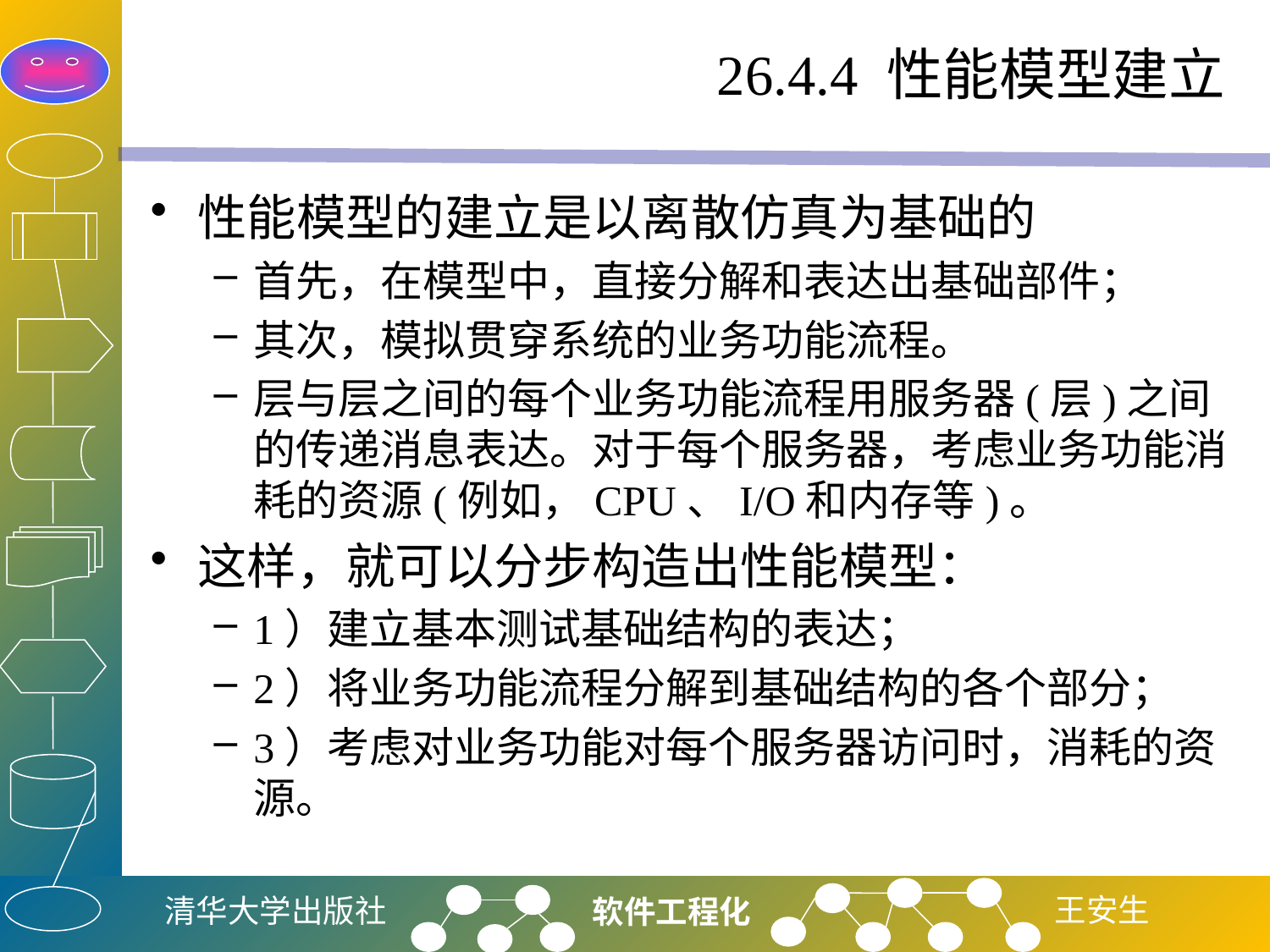

# 26.4.4 性能模型建立
性能模型的建立是以离散仿真为基础的
首先，在模型中，直接分解和表达出基础部件；
其次，模拟贯穿系统的业务功能流程。
层与层之间的每个业务功能流程用服务器(层)之间的传递消息表达。对于每个服务器，考虑业务功能消耗的资源(例如，CPU、I/O和内存等)。
这样，就可以分步构造出性能模型：
1）建立基本测试基础结构的表达；
2）将业务功能流程分解到基础结构的各个部分；
3）考虑对业务功能对每个服务器访问时，消耗的资源。